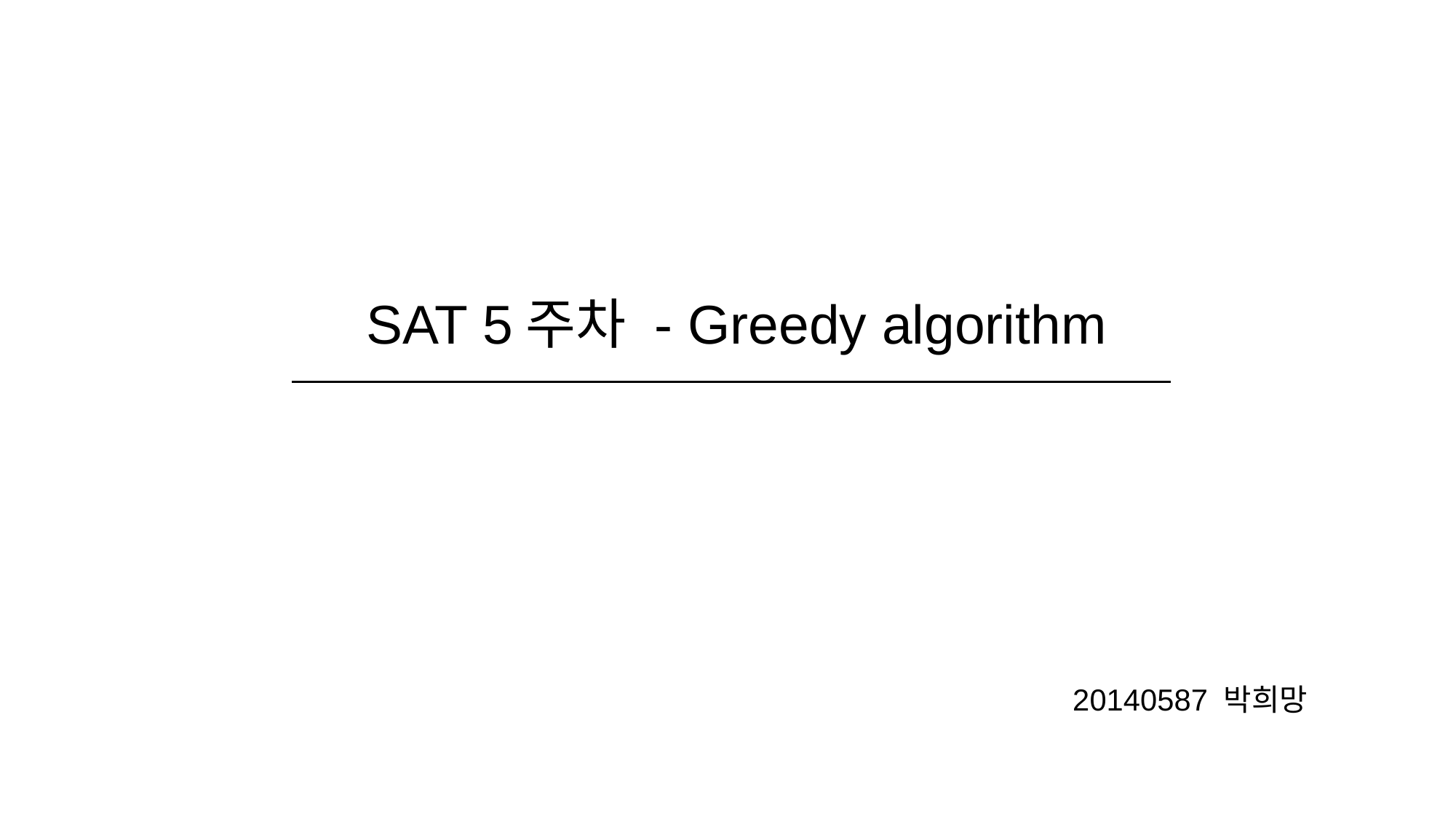

SAT 5주차 - Greedy algorithm
  20140587 박희망